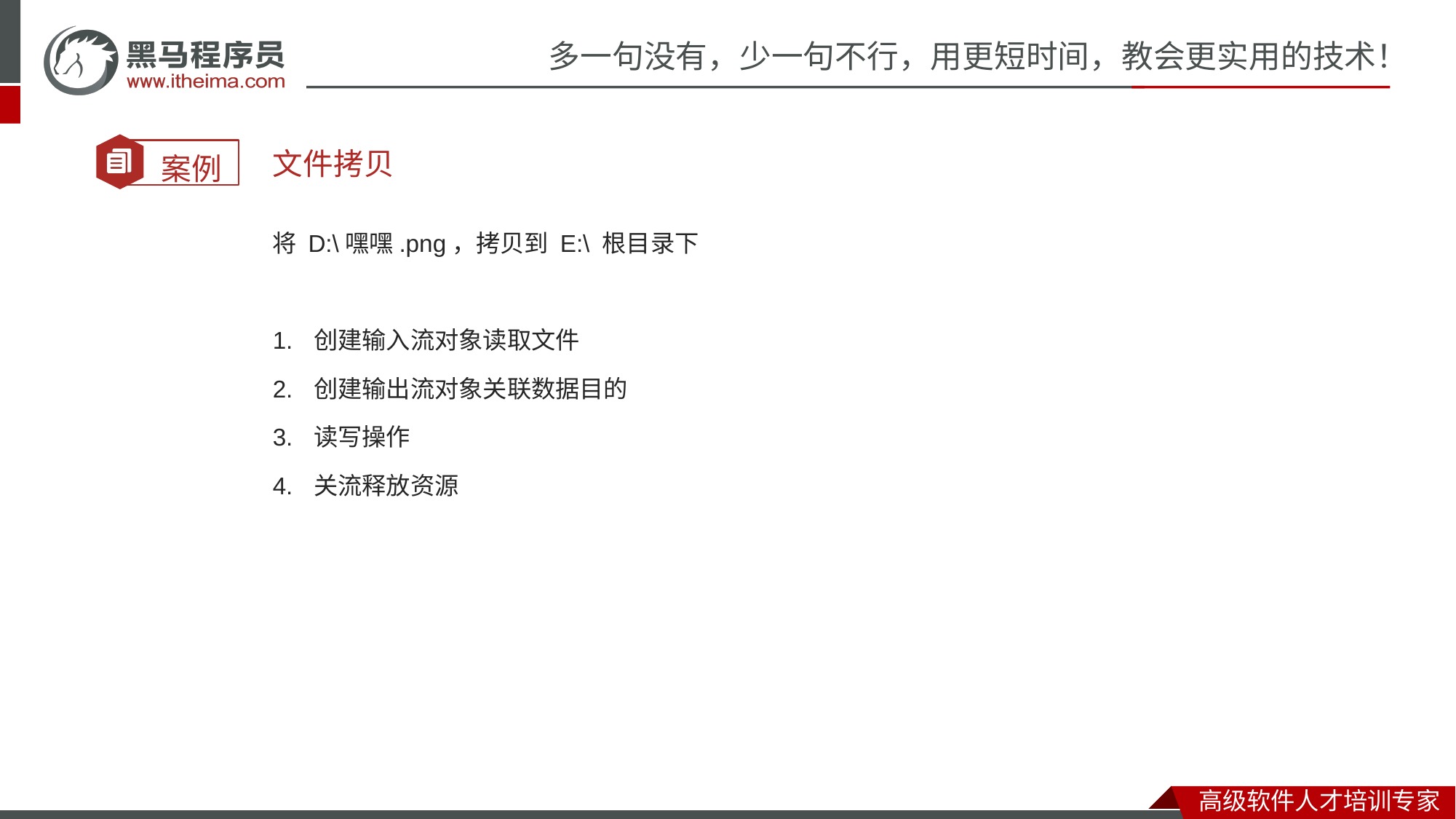

文件拷贝
将 D:\嘿嘿.png，拷贝到 E:\ 根目录下

创建输入流对象读取文件
创建输出流对象关联数据目的
读写操作
关流释放资源